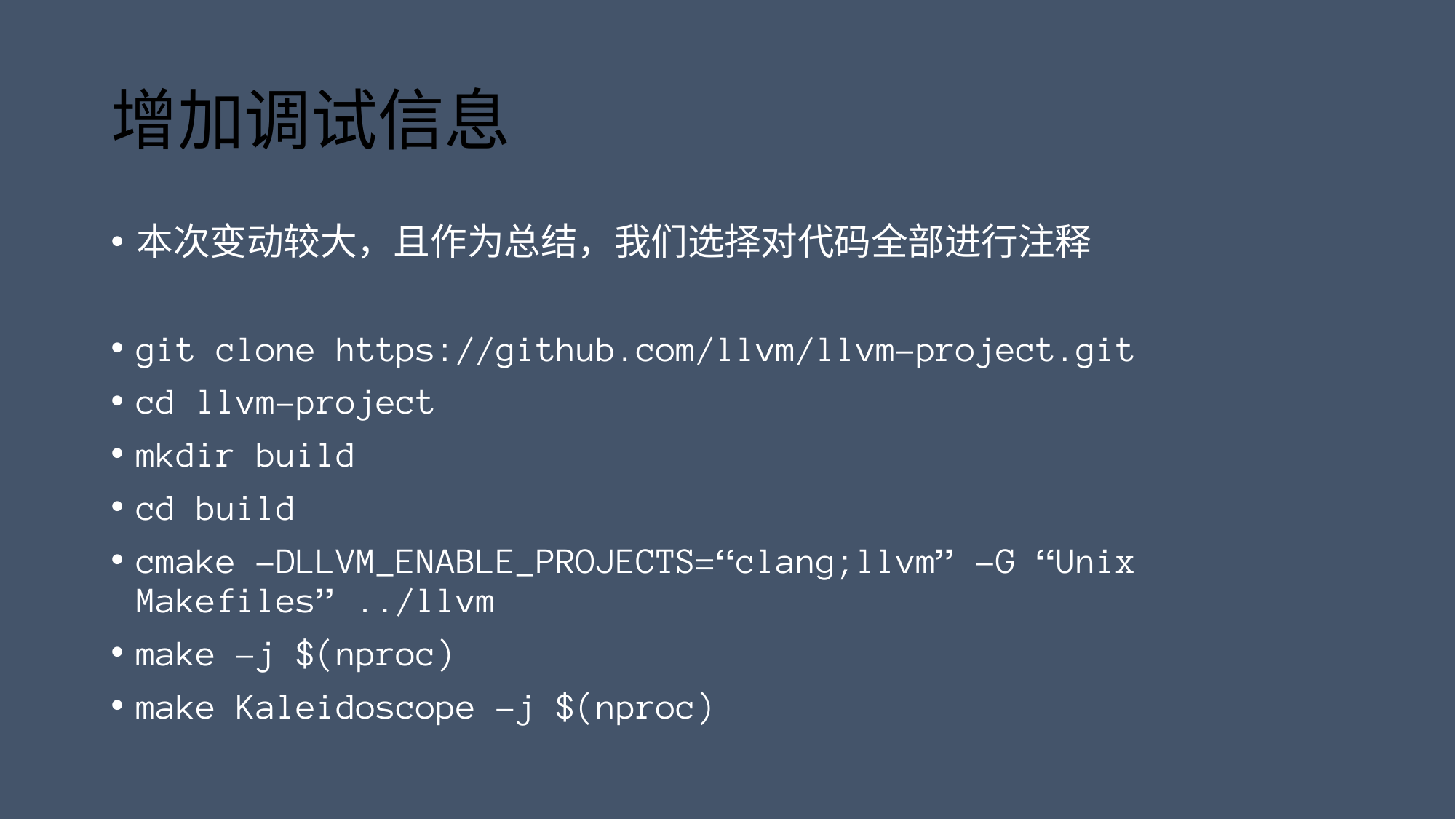

# 增加调试信息
本次变动较大，且作为总结，我们选择对代码全部进行注释

git clone https://github.com/llvm/llvm-project.git
cd llvm-project
mkdir build
cd build
cmake –DLLVM_ENABLE_PROJECTS=“clang;llvm” –G “Unix Makefiles” ../llvm
make –j $(nproc)
make Kaleidoscope –j $(nproc)